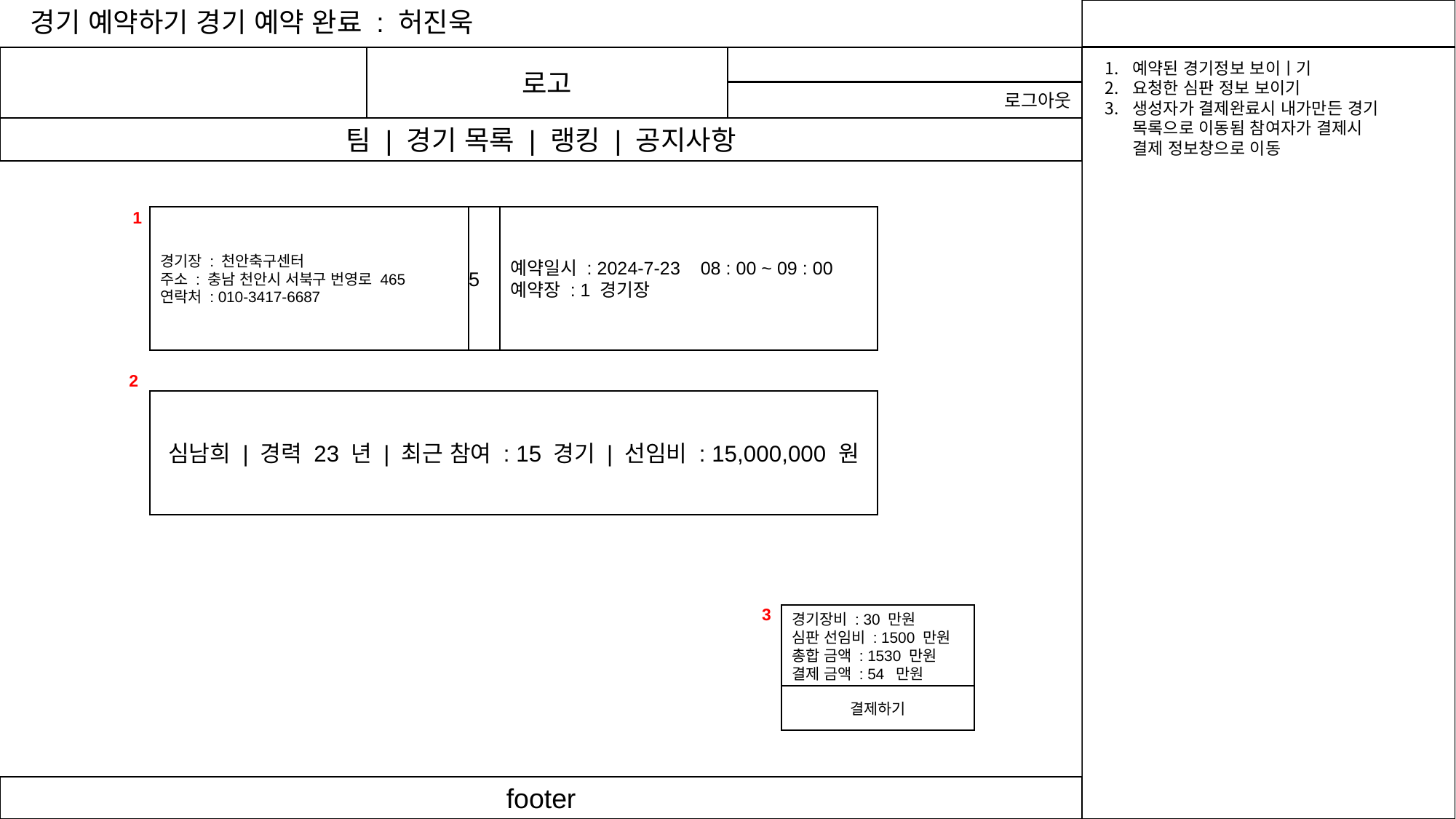

경기 예약하기 경기 예약 완료 : 허진욱

로고
예약된 경기정보 보이ㅣ기
요청한 심판 정보 보이기
생성자가 결제완료시 내가만든 경기 목록으로 이동됨 참여자가 결제시 결제 정보창으로 이동
로그아웃
팀 | 경기 목록 | 랭킹 | 공지사항
1
예약일시 : 2024-7-23    08 : 00 ~ 09 : 00
예약장 : 1 경기장
경기장 : 천안축구센터
주소 : 충남 천안시 서북구 번영로 465
연락처 : 010-3417-6687
경기장 : 천안축구센터
주소 : 충남 천안시 서북구 번영로 465
연락처 : 010-3417-6687
2
심남희 | 경력 23 년 | 최근 참여 : 15 경기 | 선임비 : 15,000,000 원
3
경기장비 : 30 만원
심판 선임비 : 1500 만원
총합 금액 : 1530 만원
결제 금액 : 54  만원
결제하기
footer